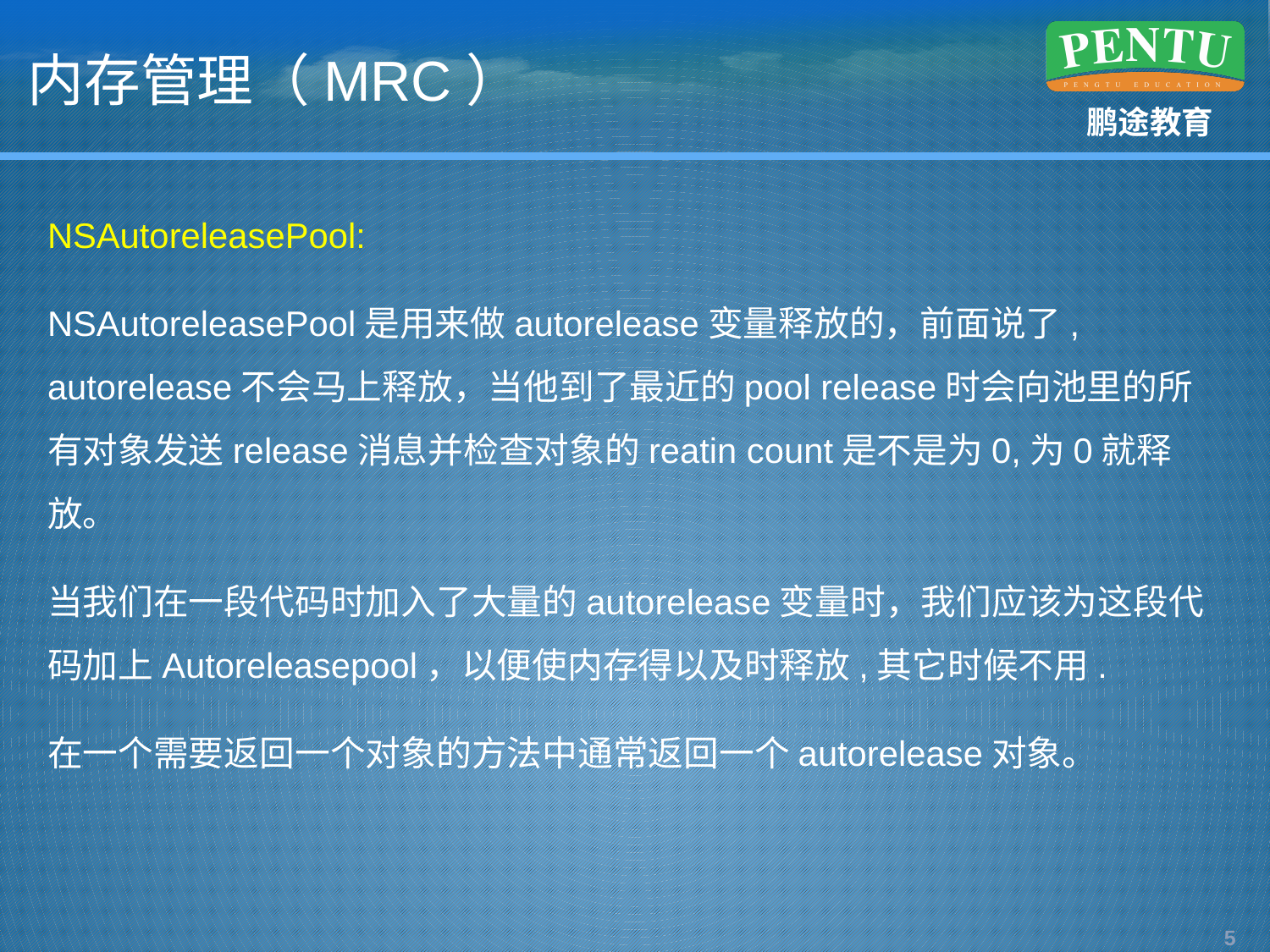

# 内存管理（MRC）
NSAutoreleasePool:
NSAutoreleasePool是用来做autorelease变量释放的，前面说了, autorelease不会马上释放，当他到了最近的pool release时会向池里的所有对象发送release消息并检查对象的reatin count是不是为0,为0就释放。
当我们在一段代码时加入了大量的autorelease变量时，我们应该为这段代码加上Autoreleasepool，以便使内存得以及时释放,其它时候不用.
在一个需要返回一个对象的方法中通常返回一个autorelease对象。
5